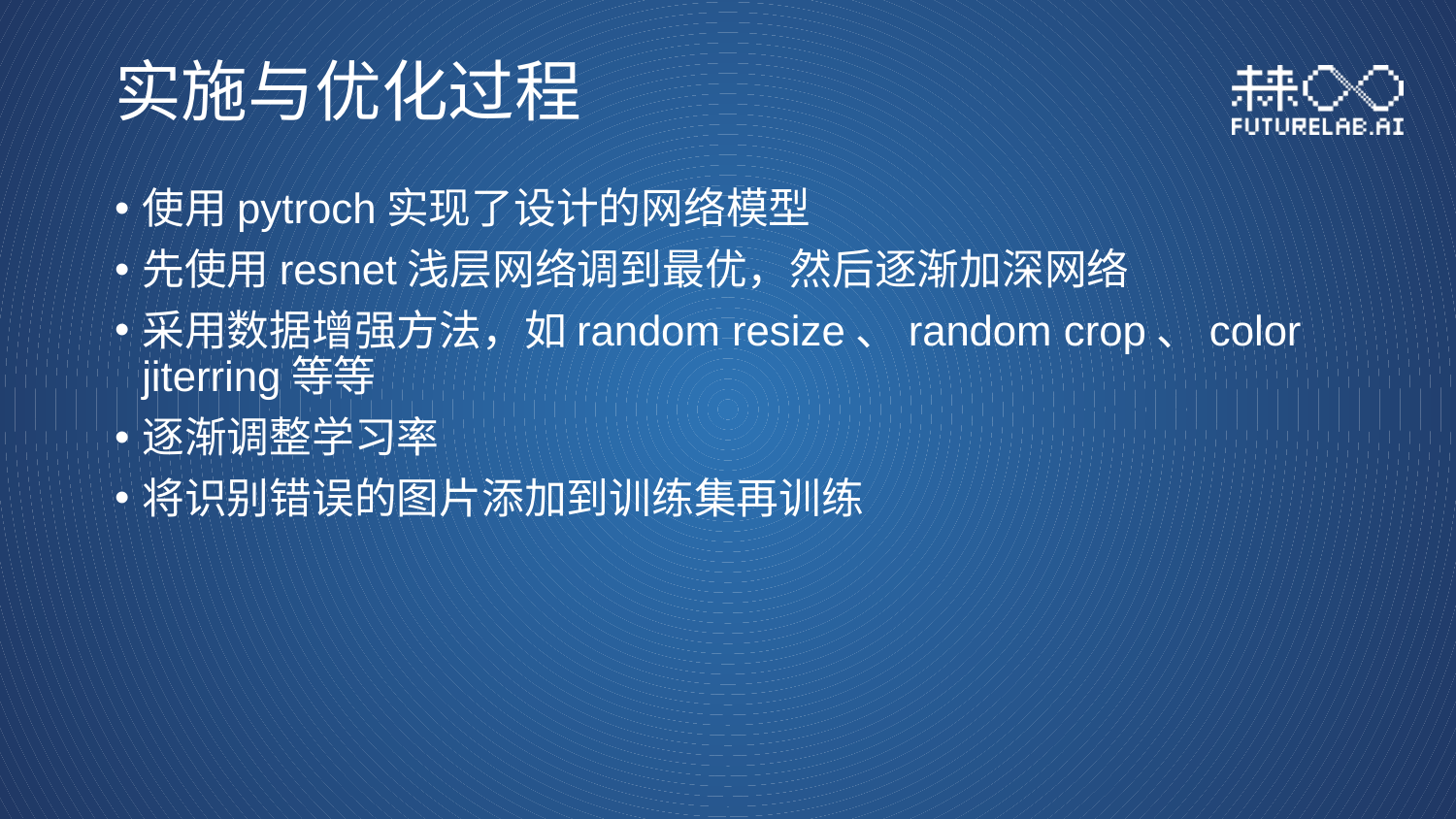

# 实施与优化过程
使用pytroch实现了设计的网络模型
先使用resnet浅层网络调到最优，然后逐渐加深网络
采用数据增强方法，如random resize、random crop、color jiterring等等
逐渐调整学习率
将识别错误的图片添加到训练集再训练